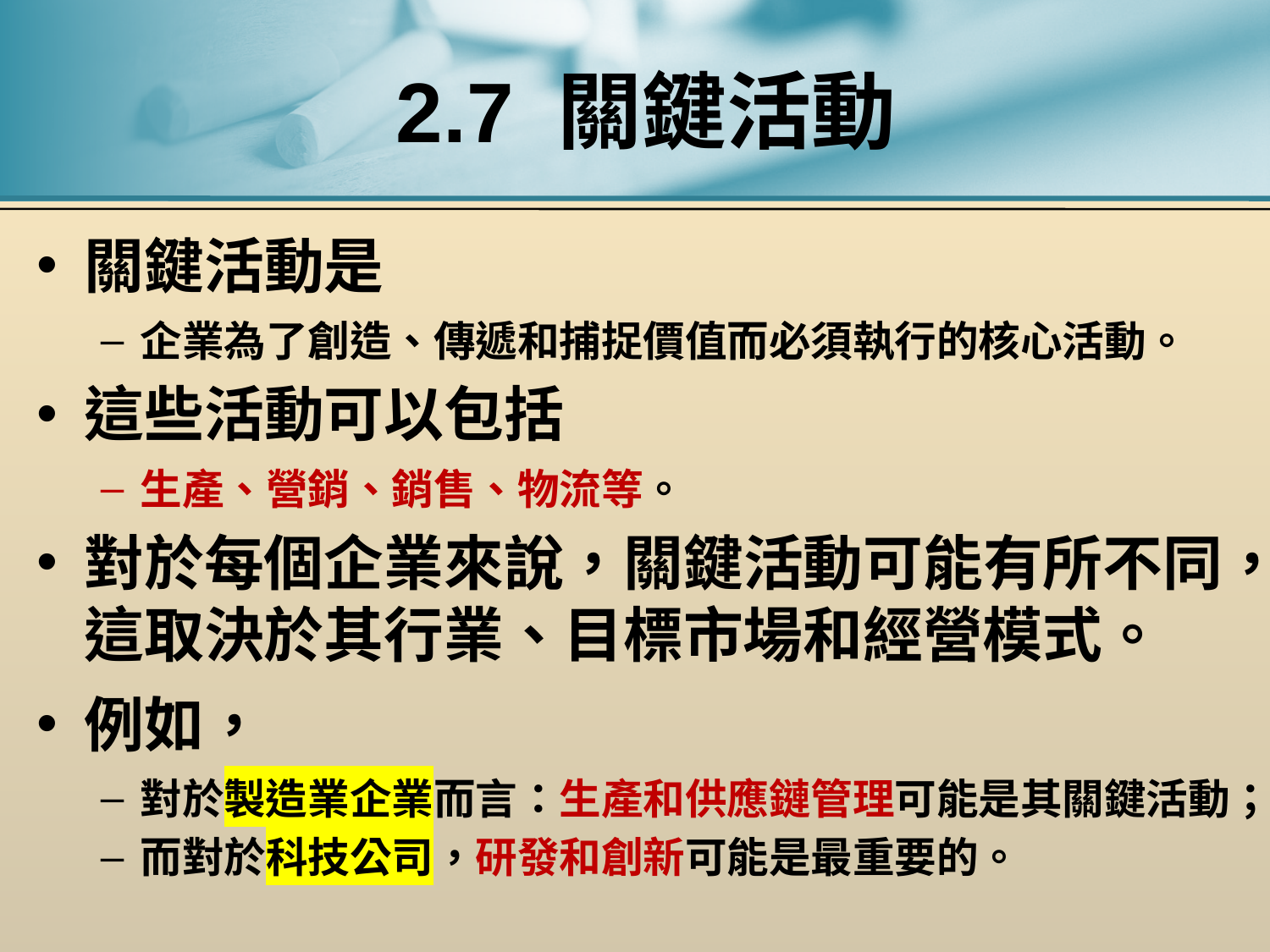

# 2.7 關鍵活動
關鍵活動是
企業為了創造、傳遞和捕捉價值而必須執行的核心活動。
這些活動可以包括
生產、營銷、銷售、物流等。
對於每個企業來說，關鍵活動可能有所不同，這取決於其行業、目標市場和經營模式。
例如，
對於製造業企業而言：生產和供應鏈管理可能是其關鍵活動；
而對於科技公司，研發和創新可能是最重要的。